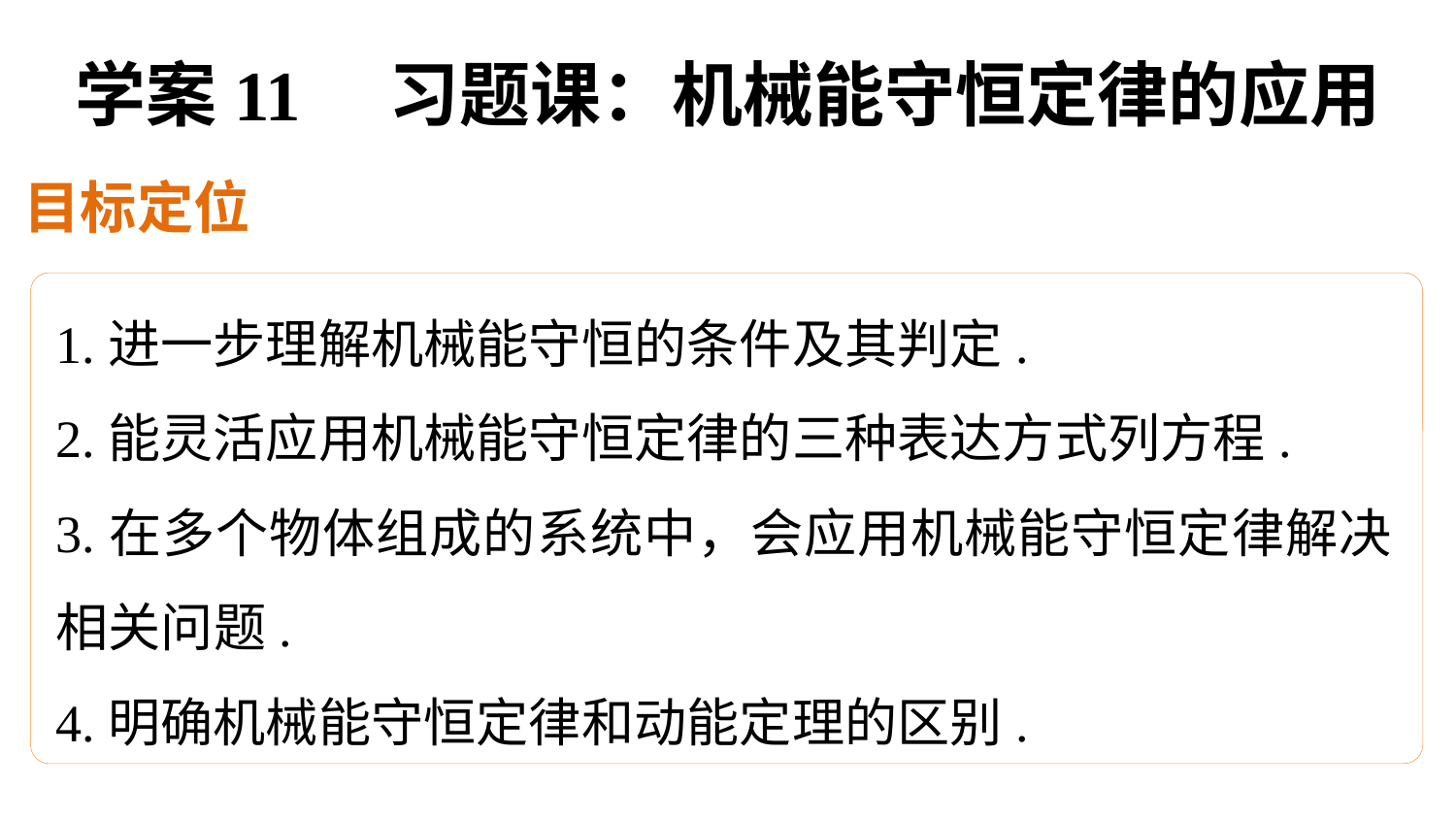

学案11　习题课：机械能守恒定律的应用
目标定位
1.进一步理解机械能守恒的条件及其判定.
2.能灵活应用机械能守恒定律的三种表达方式列方程.
3.在多个物体组成的系统中，会应用机械能守恒定律解决相关问题.
4.明确机械能守恒定律和动能定理的区别.